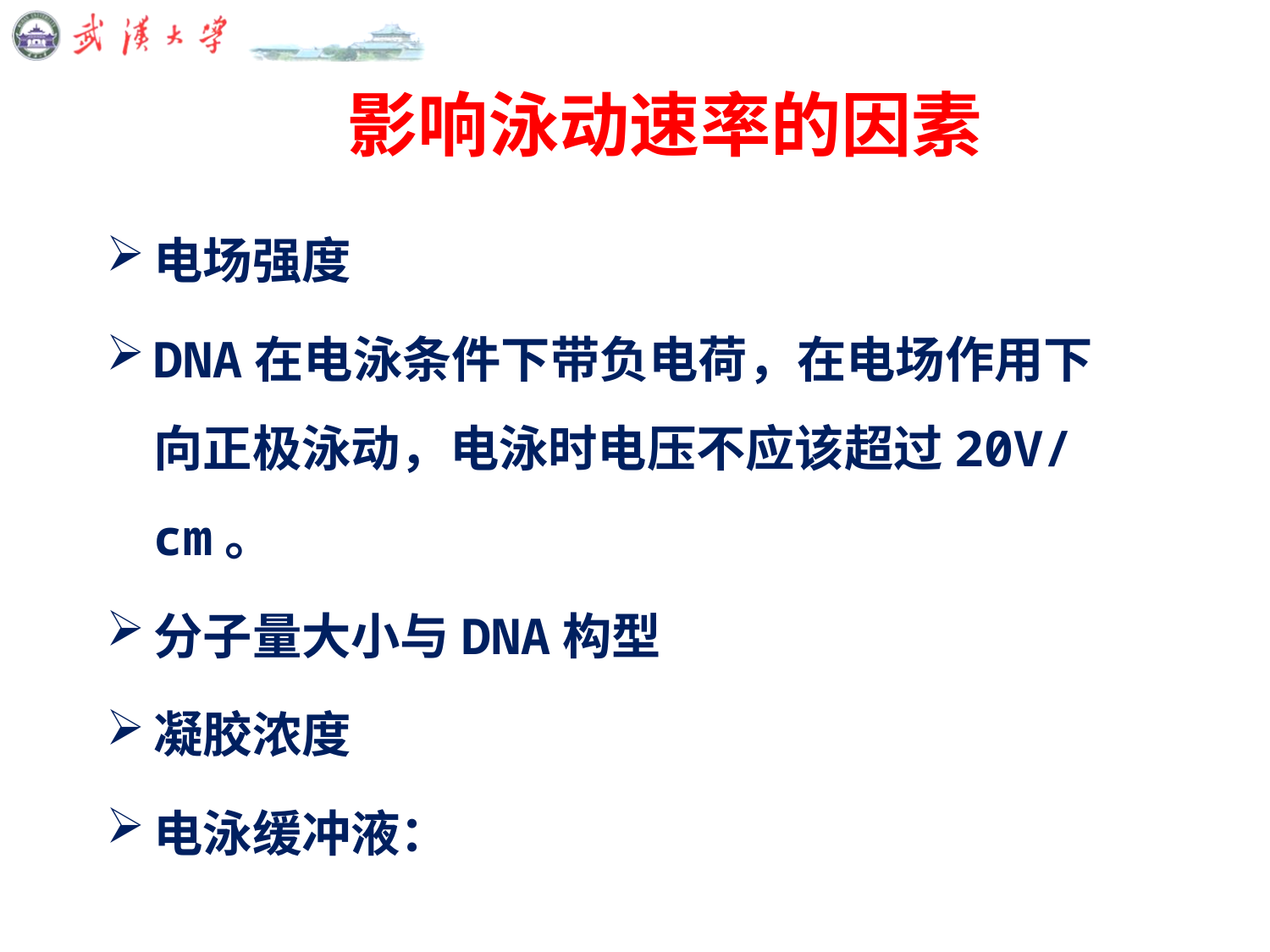

# 影响泳动速率的因素

电场强度
DNA在电泳条件下带负电荷，在电场作用下向正极泳动，电泳时电压不应该超过20V/cm。
分子量大小与DNA构型
凝胶浓度
电泳缓冲液：